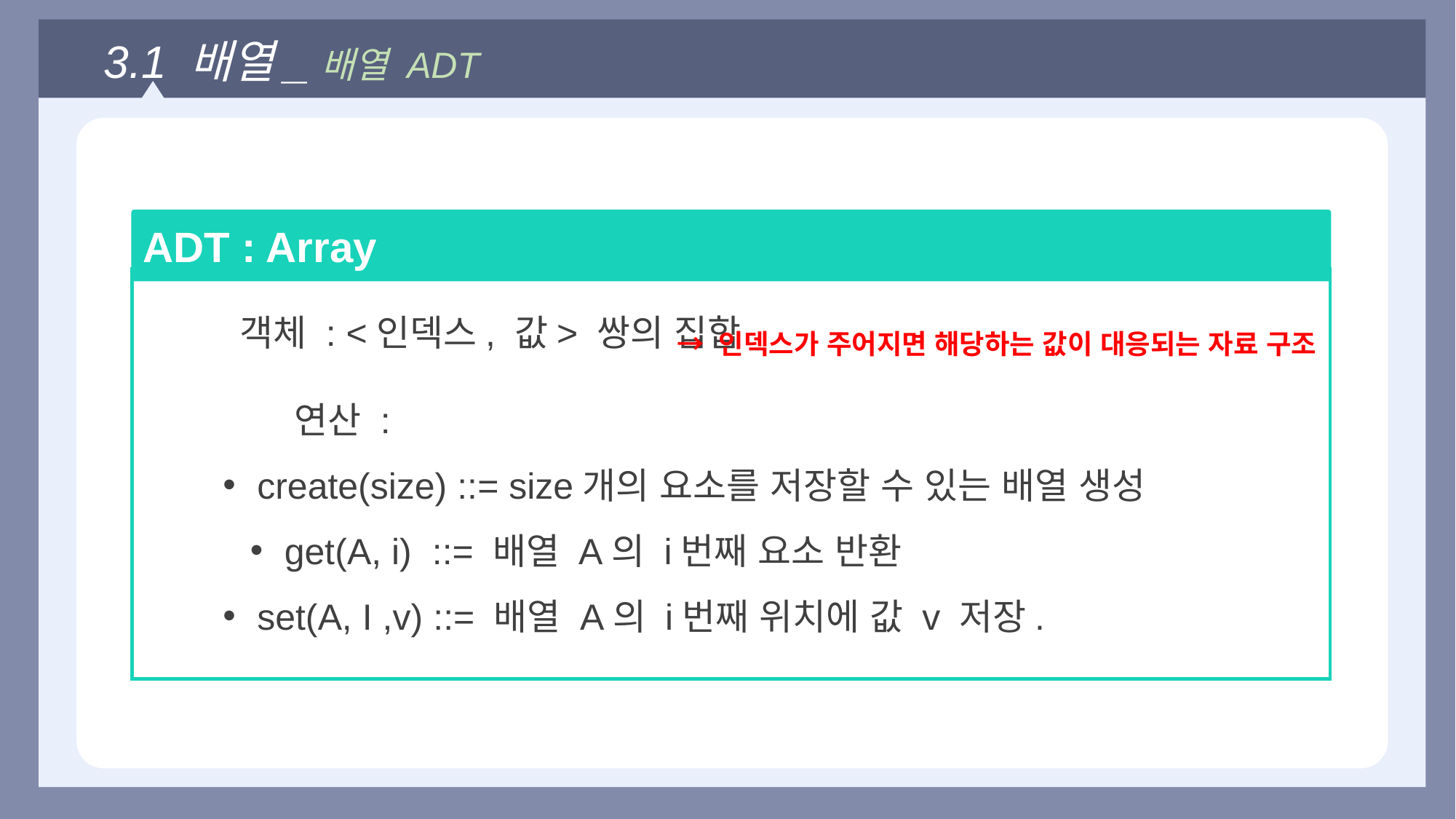

3.1 배열_배열 ADT

ADT : Array
객체 : <인덱스, 값> 쌍의 집합

연산 :
create(size) ::= size개의 요소를 저장할 수 있는 배열 생성
get(A, i)  ::= 배열 A의 i번째 요소 반환
set(A, I ,v) ::= 배열 A의 i번째 위치에 값 v 저장.
→ 인덱스가 주어지면 해당하는 값이 대응되는 자료 구조